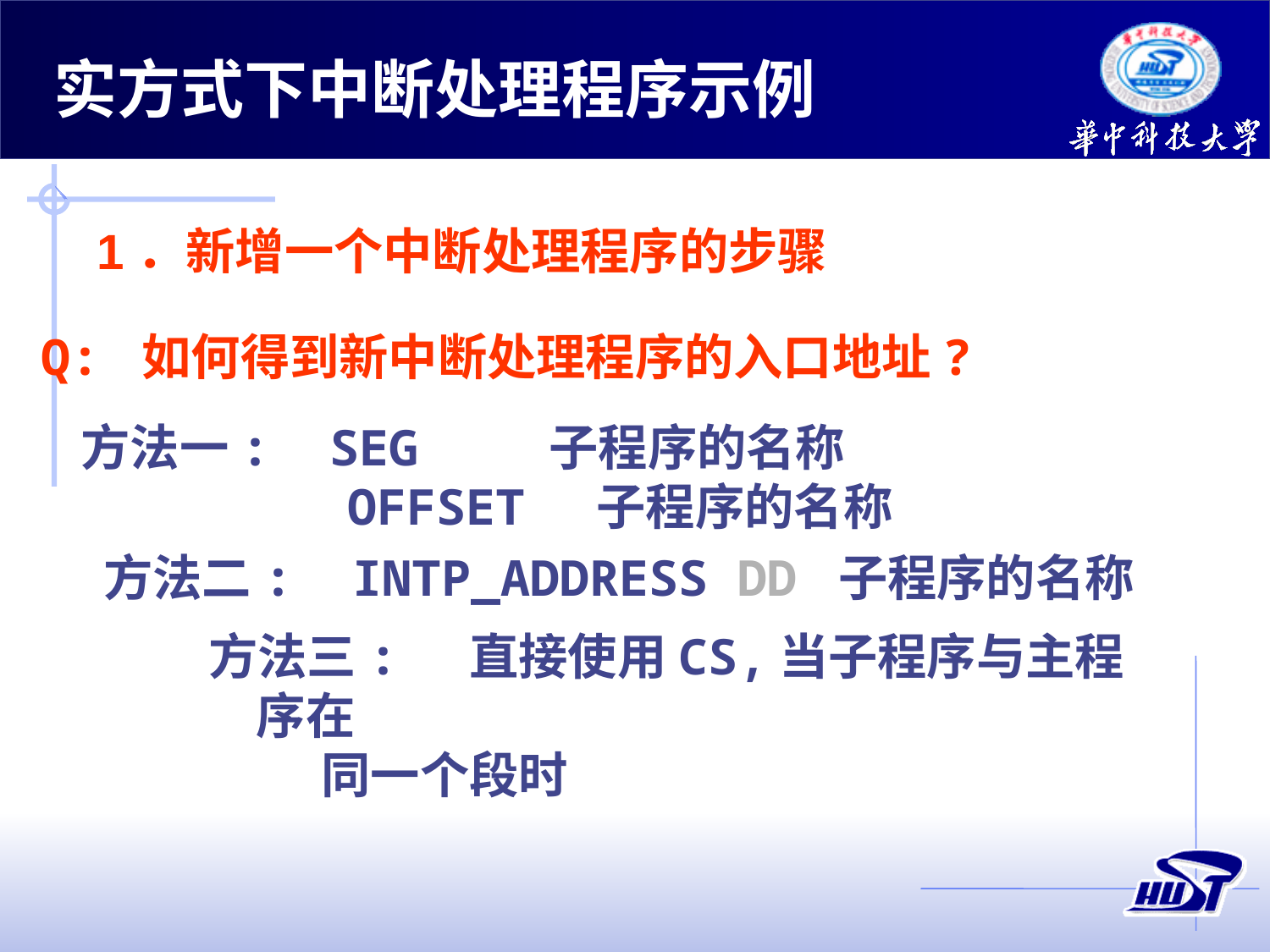

实方式下中断处理程序示例
1．新增一个中断处理程序的步骤
Q: 如何得到新中断处理程序的入口地址?
方法一:  SEG    子程序的名称
         OFFSET  子程序的名称
方法二:  INTP_ADDRESS DD 子程序的名称
方法三:  直接使用CS,当子程序与主程序在
         同一个段时